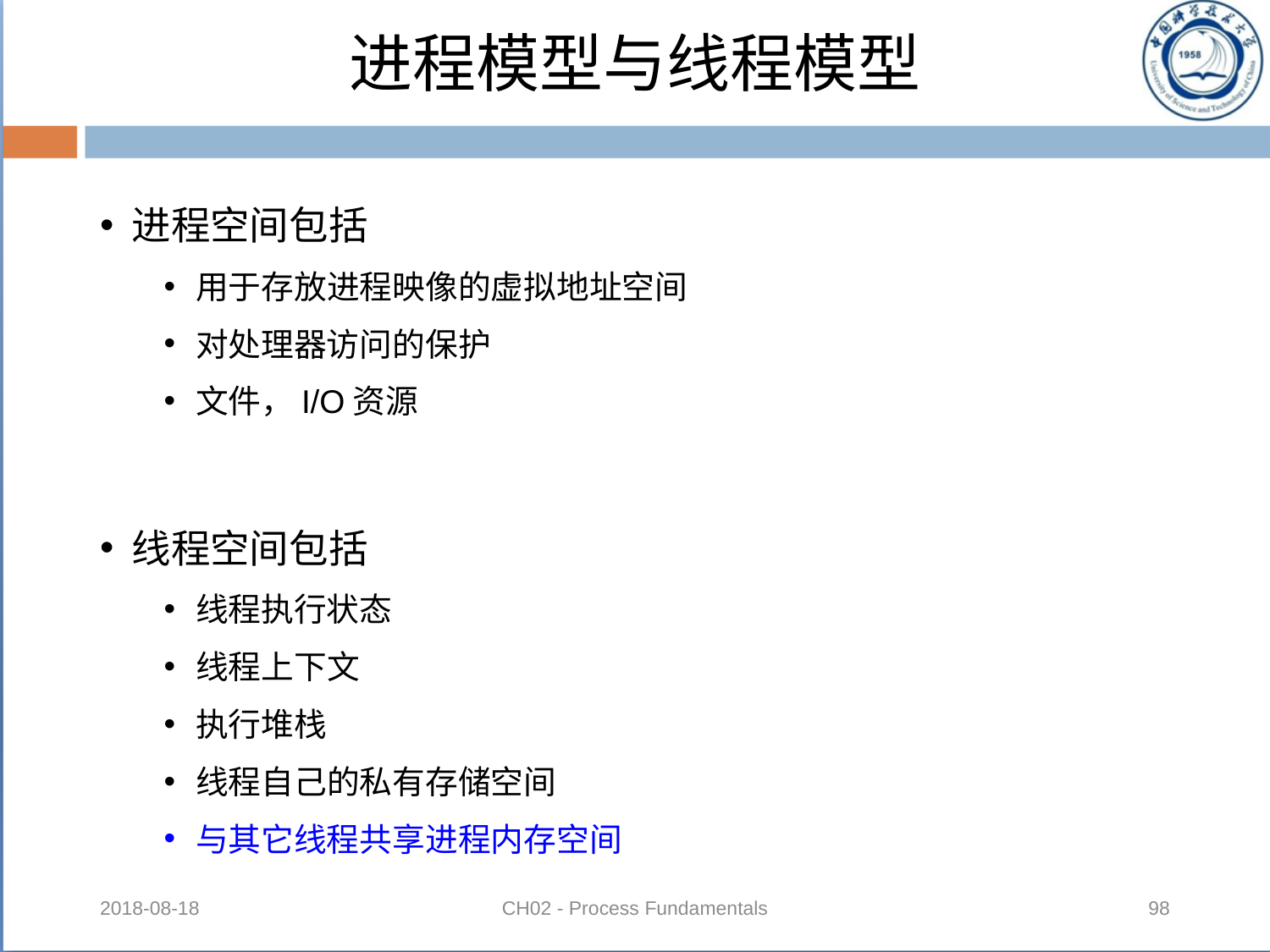

# 进程模型与线程模型
进程空间包括
用于存放进程映像的虚拟地址空间
对处理器访问的保护
文件，I/O资源

线程空间包括
线程执行状态
线程上下文
执行堆栈
线程自己的私有存储空间
与其它线程共享进程内存空间
2018-08-18
CH02 - Process Fundamentals
98